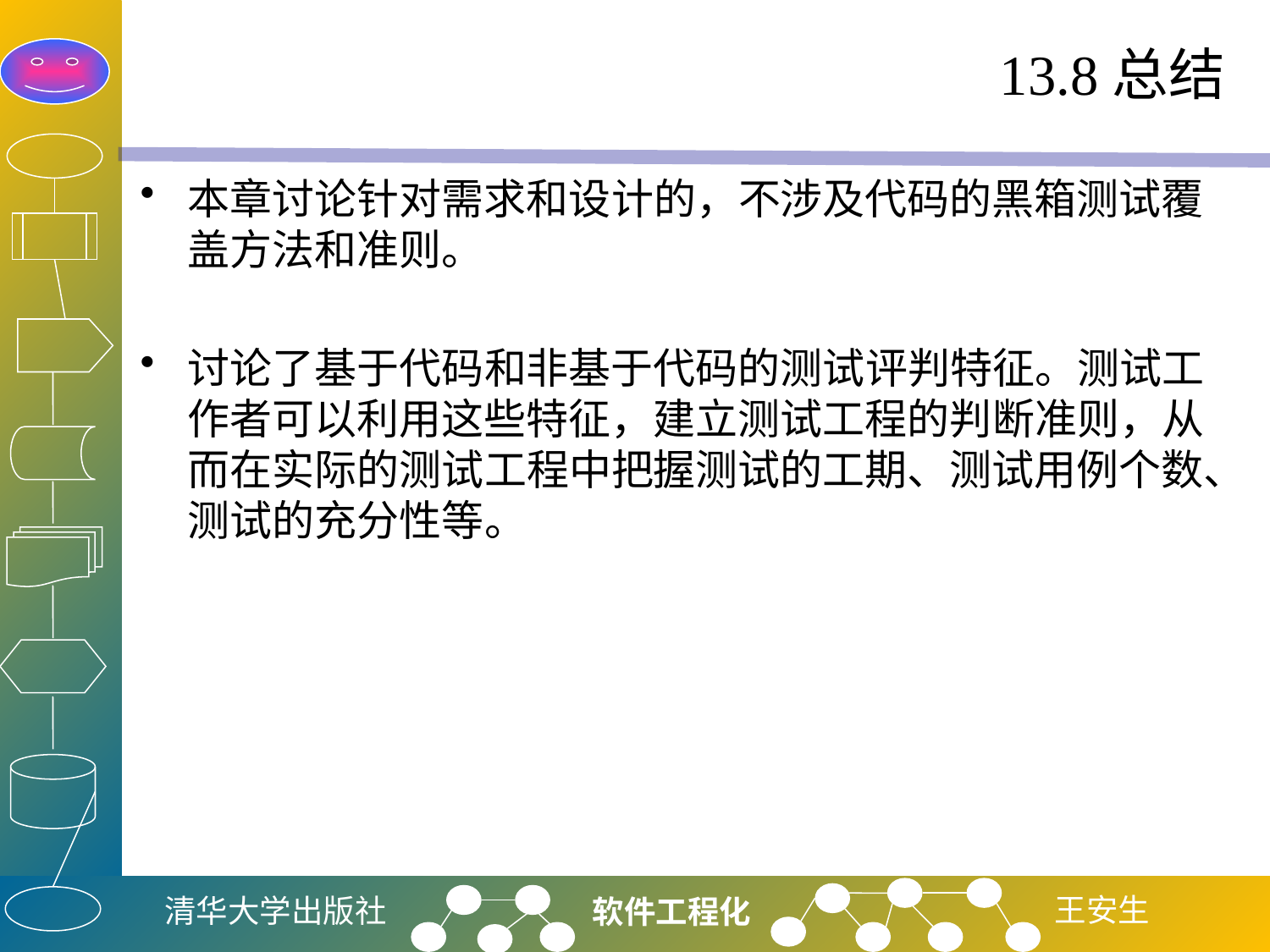

# 13.8总结
本章讨论针对需求和设计的，不涉及代码的黑箱测试覆盖方法和准则。

讨论了基于代码和非基于代码的测试评判特征。测试工作者可以利用这些特征，建立测试工程的判断准则，从而在实际的测试工程中把握测试的工期、测试用例个数、测试的充分性等。